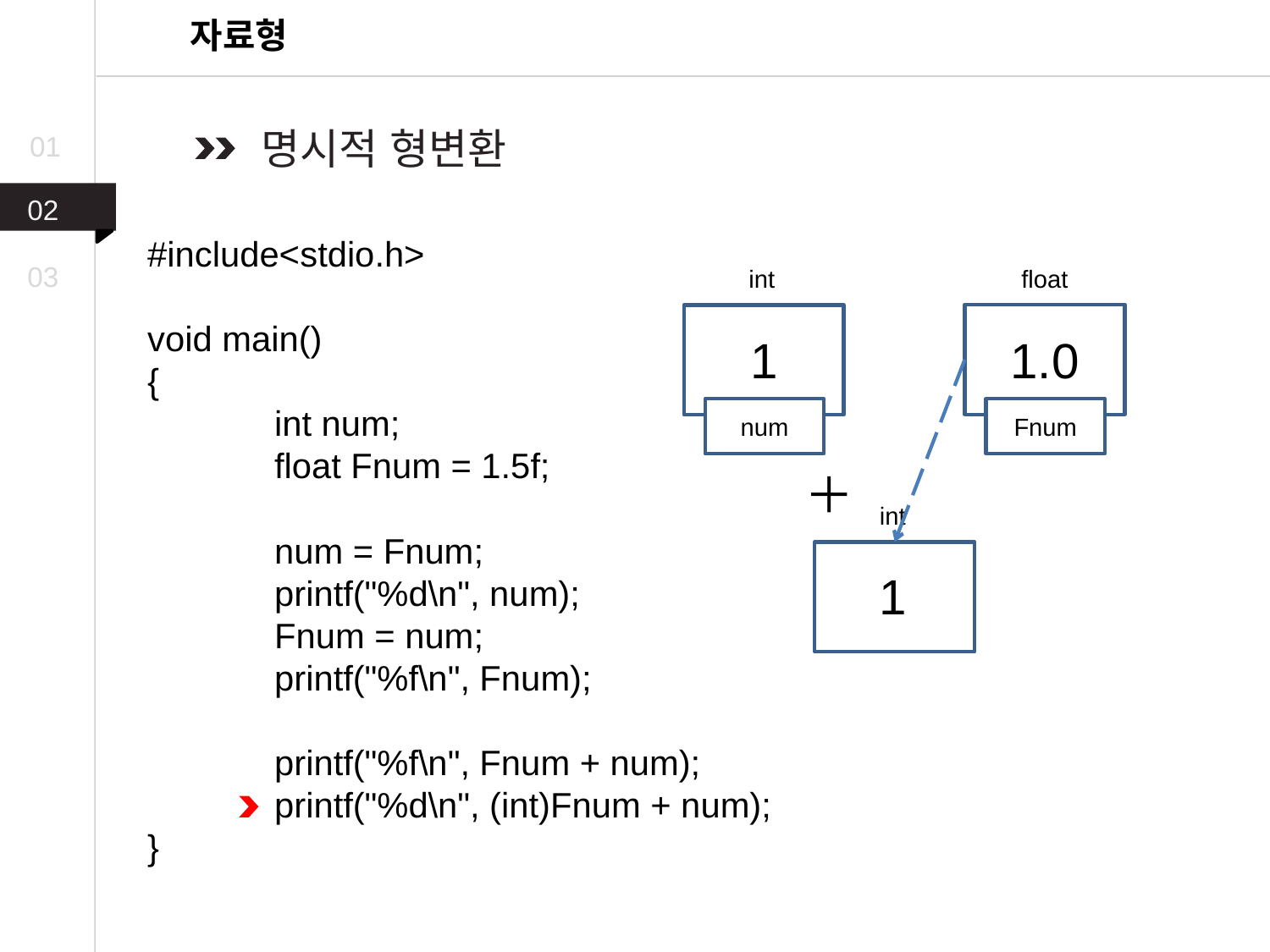

자료형
 명시적 형변환
01

02
#include<stdio.h>

void main()
{
	int num;
	float Fnum = 1.5f;

	num = Fnum;
	printf("%d\n", num);
	Fnum = num;
	printf("%f\n", Fnum);

	printf("%f\n", Fnum + num);
	printf("%d\n", (int)Fnum + num);
}

03
int
float

1
1.0
num
Fnum
＋
int

1